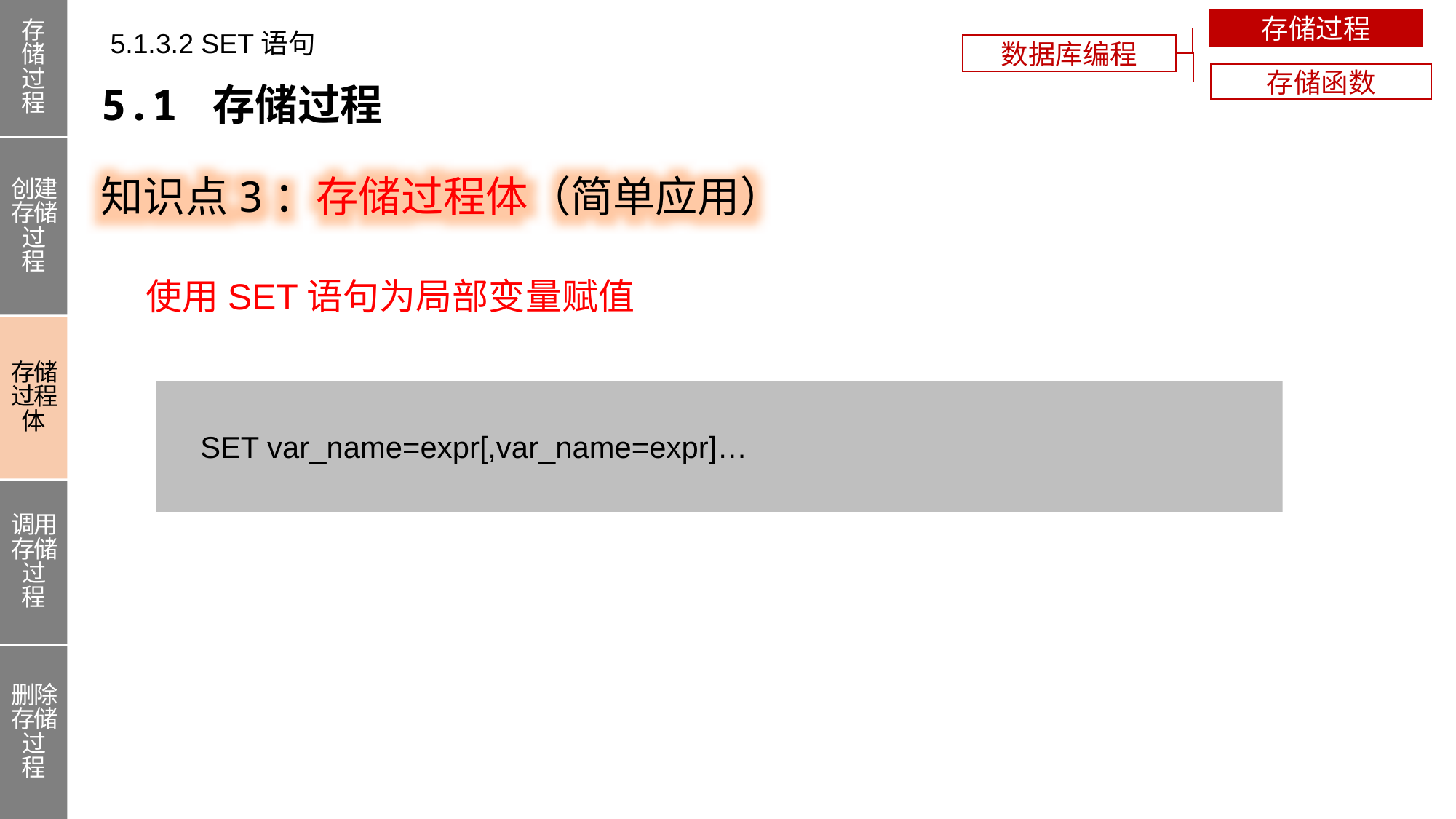

存储过程
创建存储过程
存储过程体
调用存储过程
删除存储过程
存储过程
5.1.3.2 SET语句
数据库编程
存储函数
5.1 存储过程
知识点3：存储过程体（简单应用）
使用SET语句为局部变量赋值
    SET var_name=expr[,var_name=expr]…